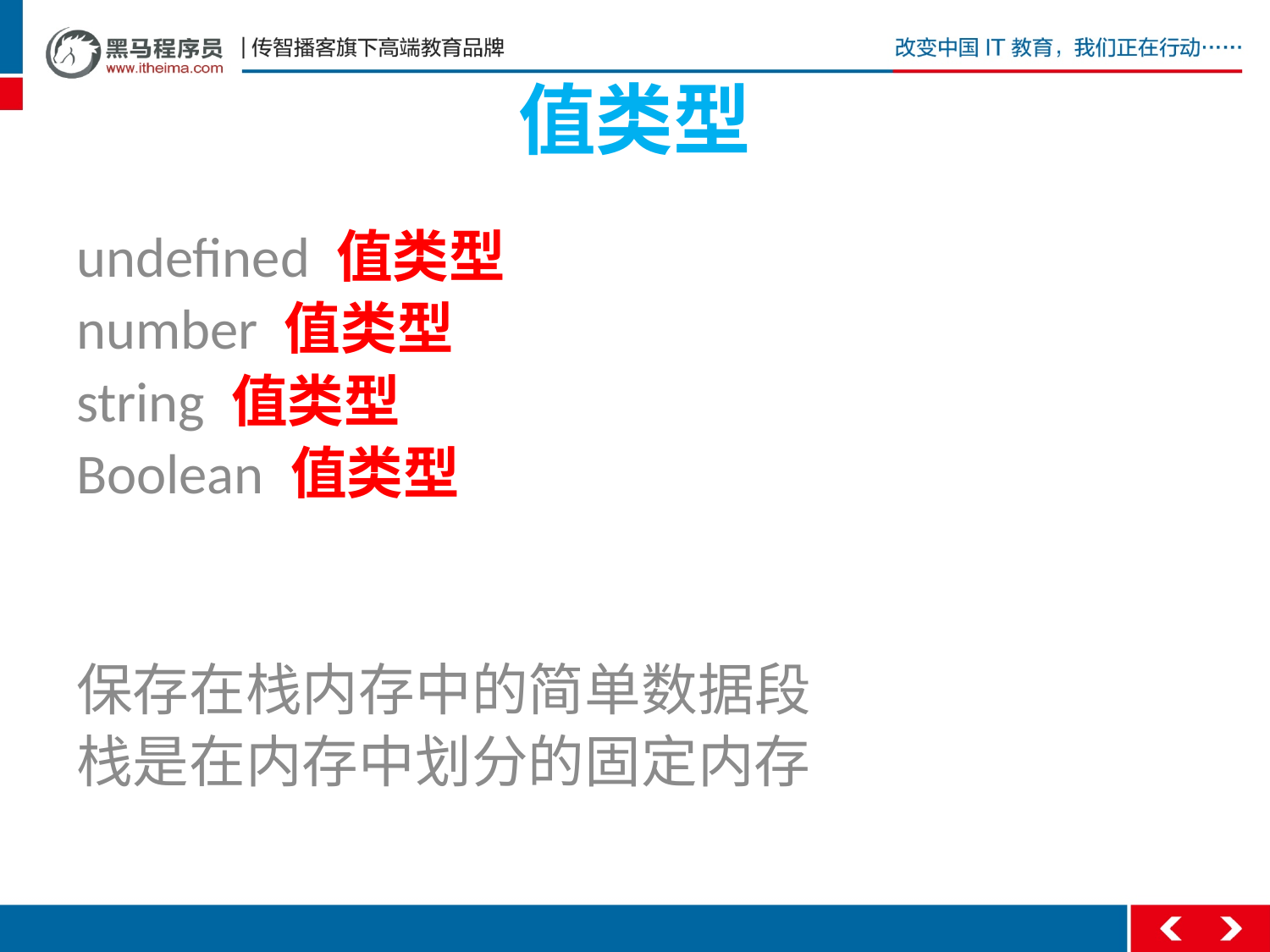

# 值类型
undefined 值类型
number 值类型
string 值类型
Boolean 值类型

保存在栈内存中的简单数据段
栈是在内存中划分的固定内存